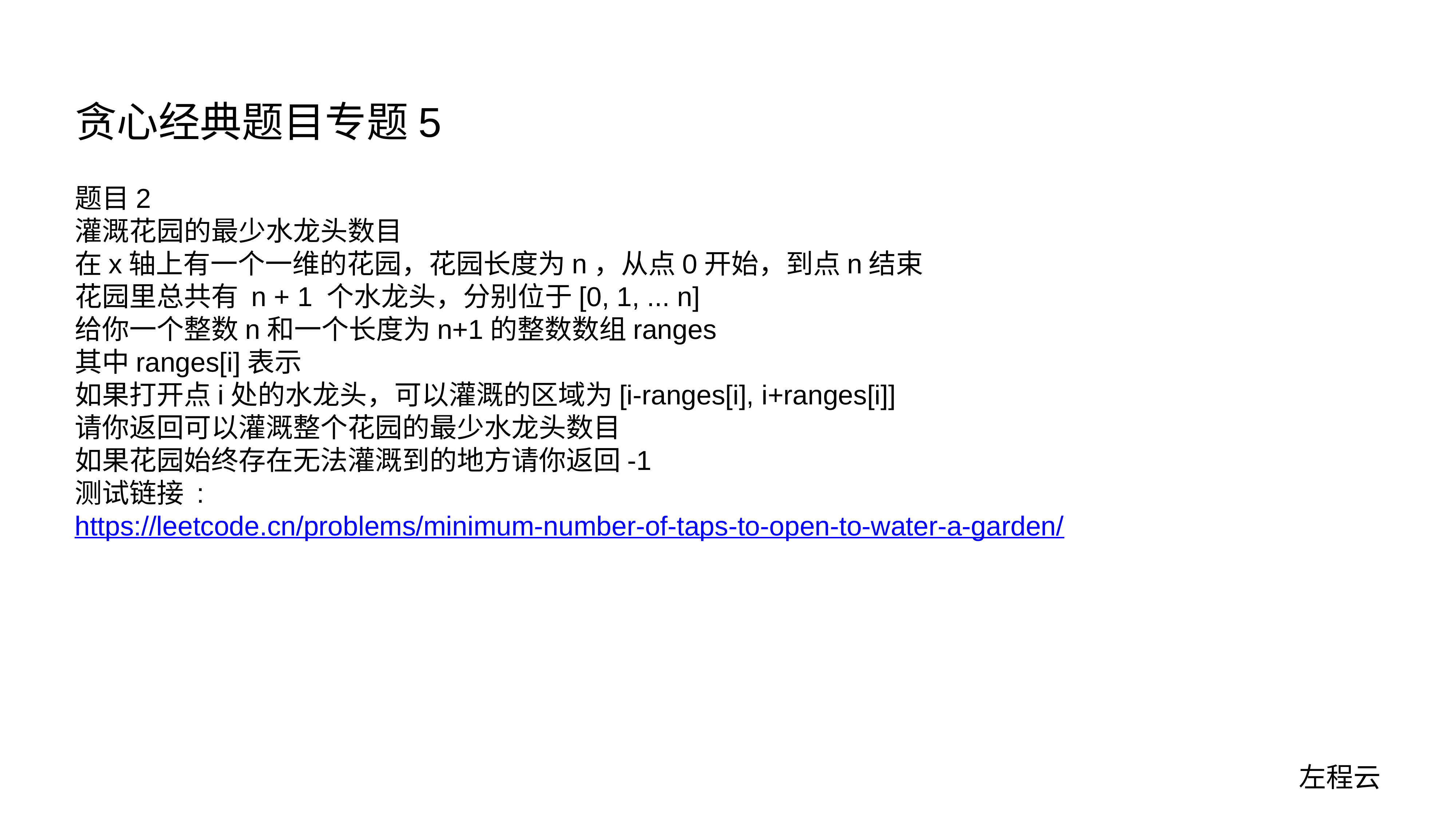

# 贪心经典题目专题5
题目2
灌溉花园的最少水龙头数目
在x轴上有一个一维的花园，花园长度为n，从点0开始，到点n结束
花园里总共有 n + 1 个水龙头，分别位于[0, 1, ... n]
给你一个整数n和一个长度为n+1的整数数组ranges
其中ranges[i]表示
如果打开点i处的水龙头，可以灌溉的区域为[i-ranges[i], i+ranges[i]]
请你返回可以灌溉整个花园的最少水龙头数目
如果花园始终存在无法灌溉到的地方请你返回-1
测试链接 :
https://leetcode.cn/problems/minimum-number-of-taps-to-open-to-water-a-garden/
左程云